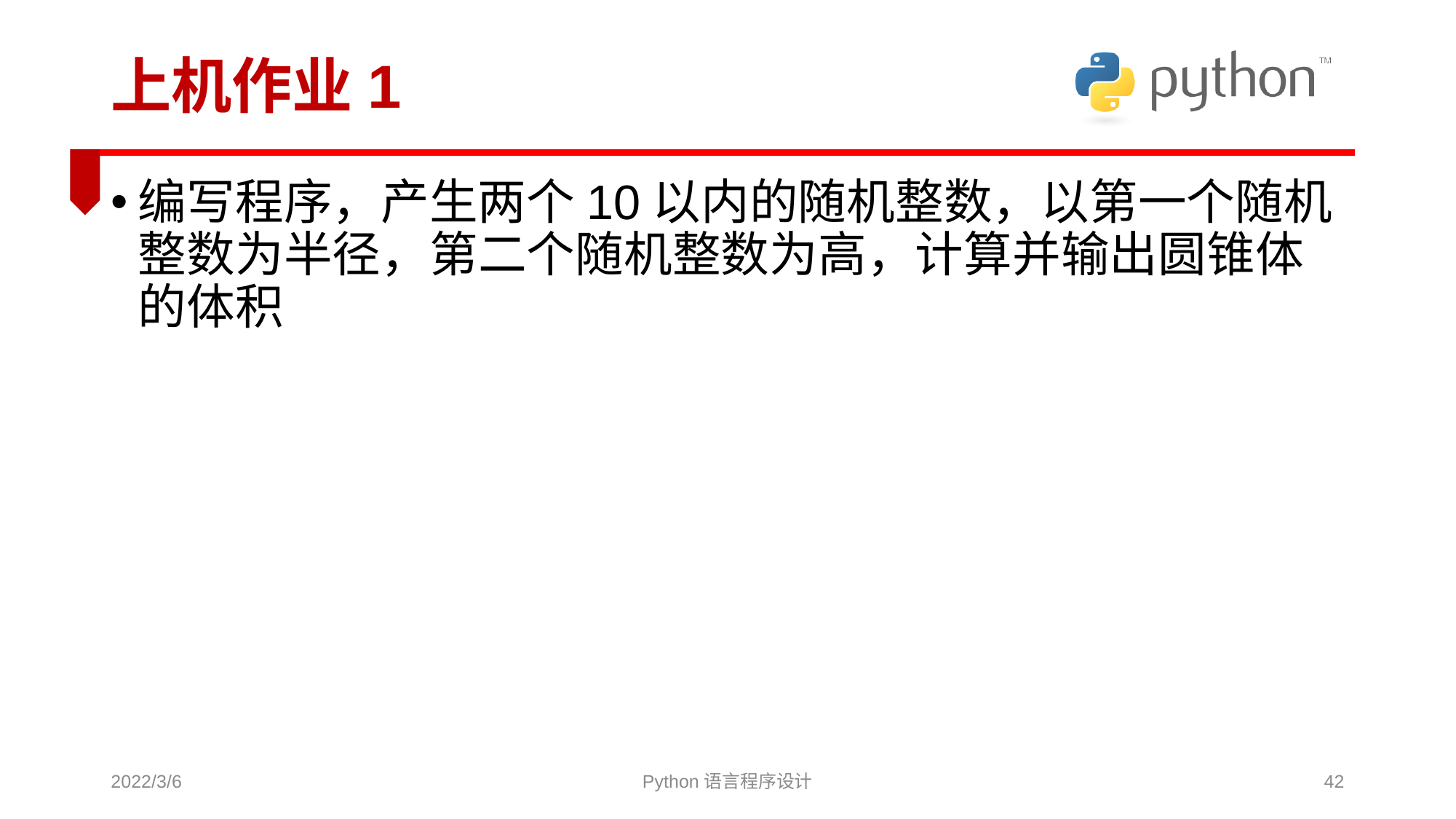

# 上机作业1
编写程序，产生两个10以内的随机整数，以第一个随机整数为半径，第二个随机整数为高，计算并输出圆锥体的体积
2022/3/6
Python语言程序设计
42